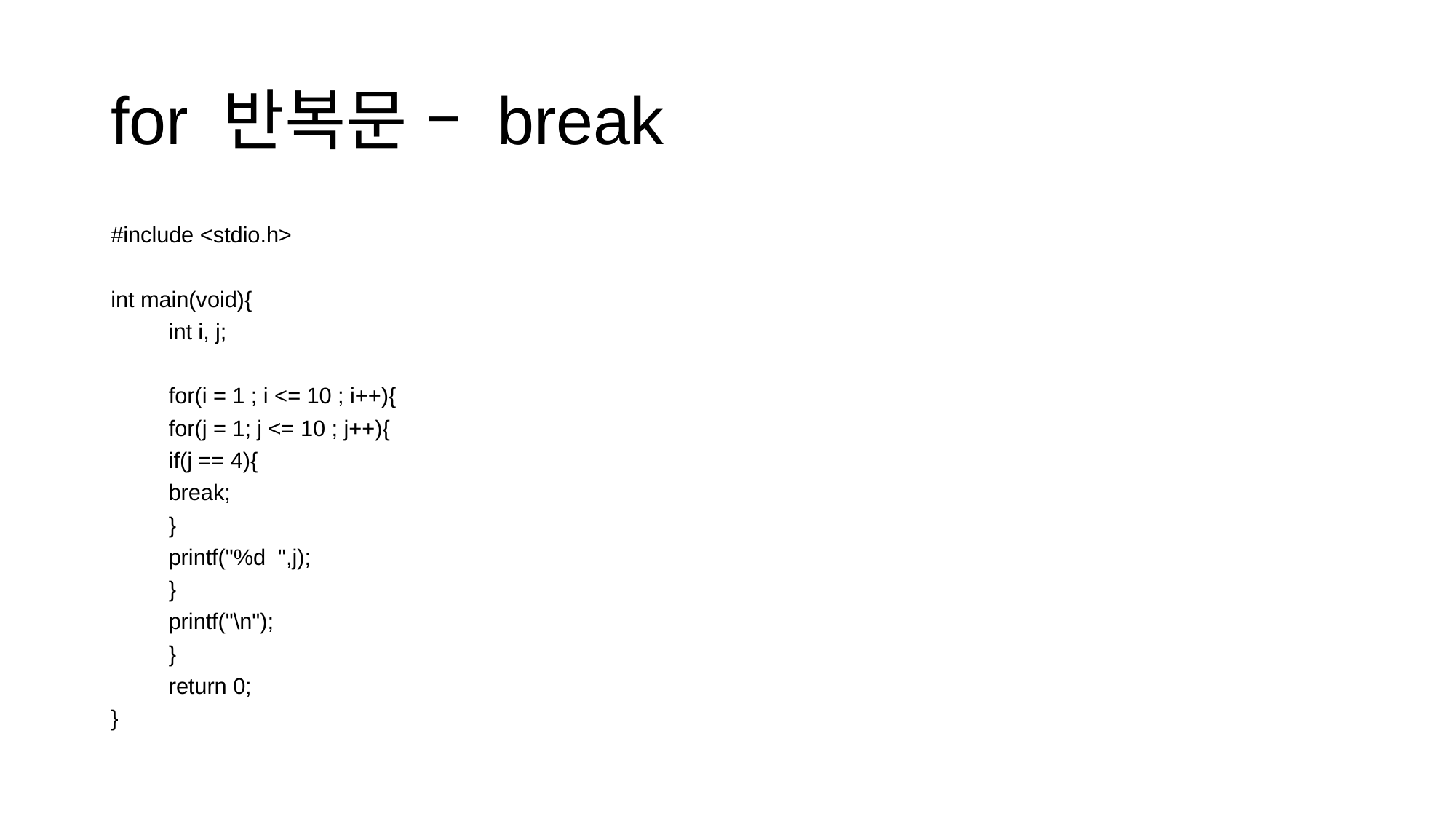

# for 반복문 – break
#include <stdio.h>

int main(void){
	int i, j;

	for(i = 1 ; i <= 10 ; i++){
		for(j = 1; j <= 10 ; j++){
			if(j == 4){
				break;
			}
			printf("%d  ",j);
		}
		printf("\n");
	}
	return 0;
}